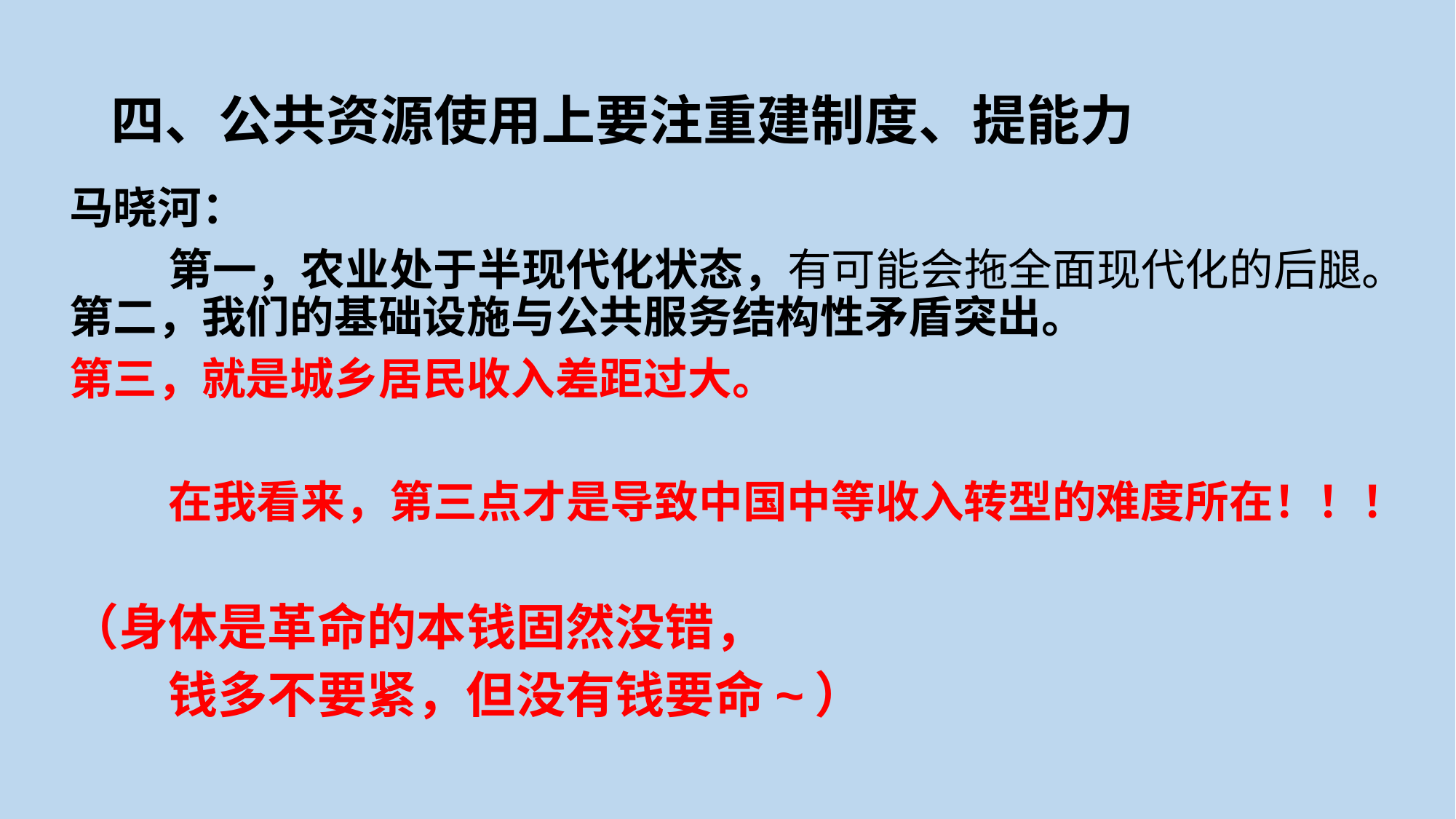

# 四、公共资源使用上要注重建制度、提能力
马晓河：
	第一，农业处于半现代化状态，有可能会拖全面现代化的后腿。第二，我们的基础设施与公共服务结构性矛盾突出。
第三，就是城乡居民收入差距过大。

	在我看来，第三点才是导致中国中等收入转型的难度所在！！！

（身体是革命的本钱固然没错，
						钱多不要紧，但没有钱要命~）